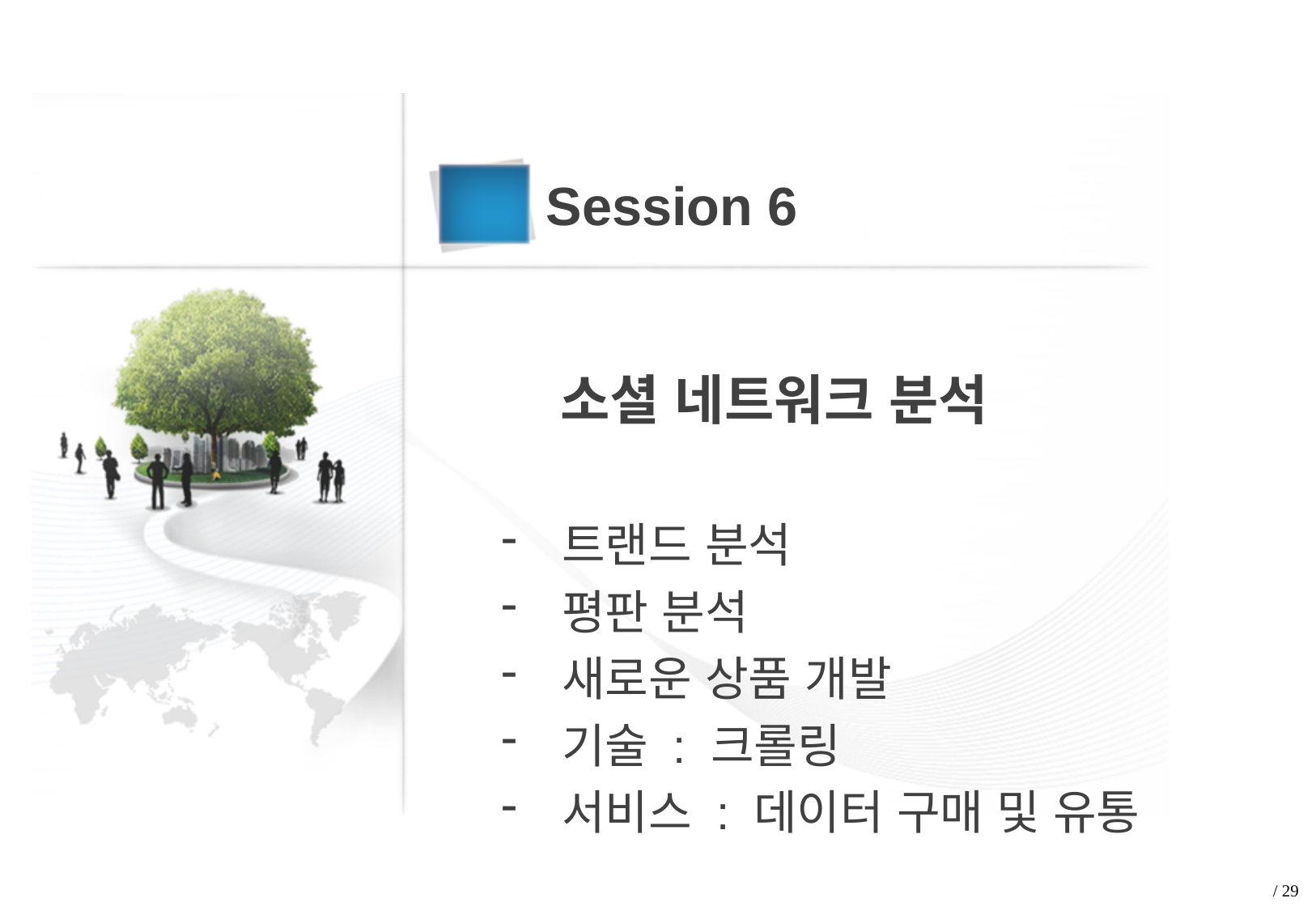

Session 6
소셜 네트워크 분석

트랜드 분석
평판 분석
새로운 상품 개발
기술 : 크롤링
서비스 : 데이터 구매 및 유통
/ 29